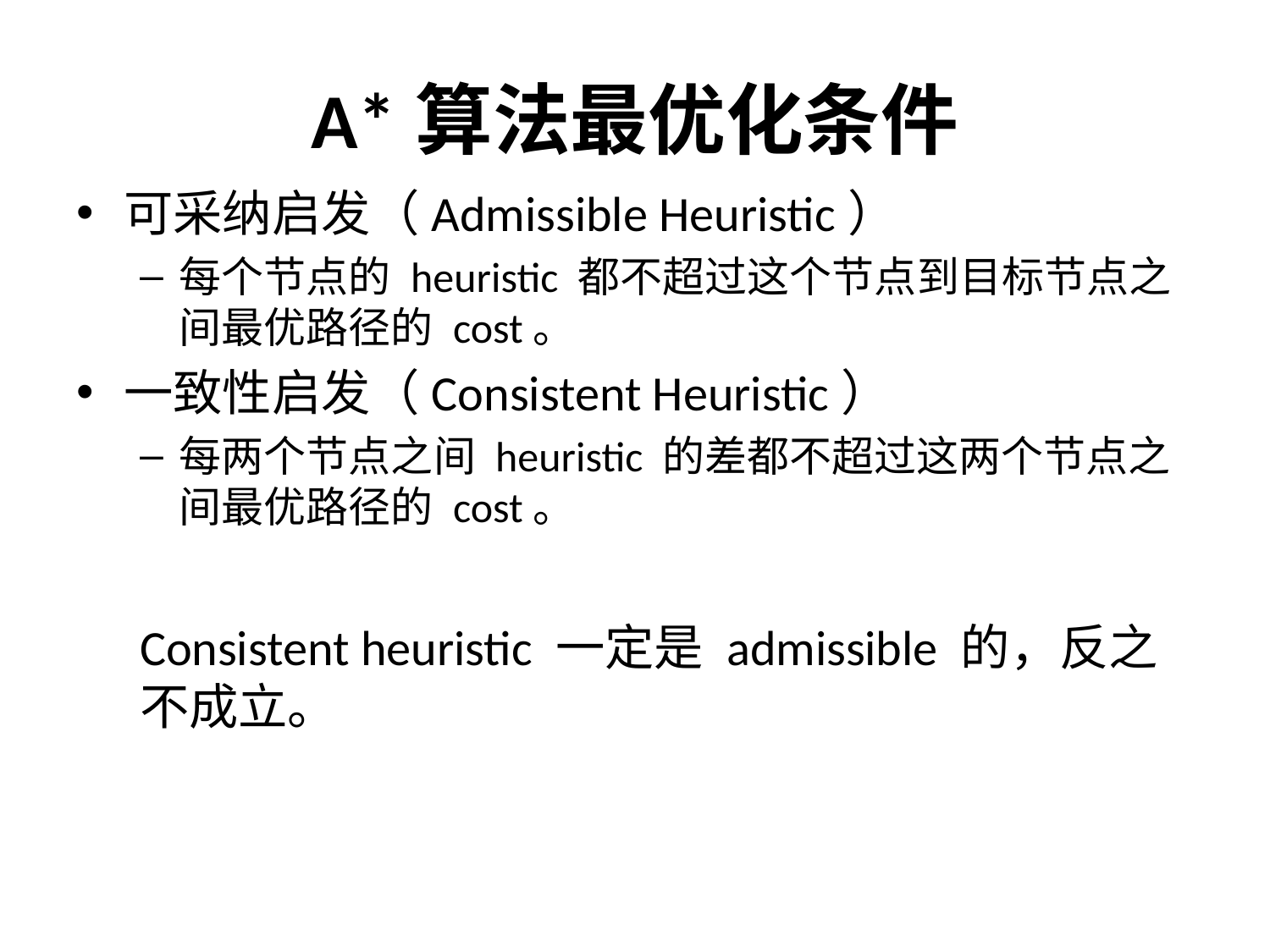

# A*算法最优化条件
可采纳启发（Admissible Heuristic）
每个节点的 heuristic 都不超过这个节点到目标节点之间最优路径的 cost。
一致性启发（Consistent Heuristic）
每两个节点之间 heuristic 的差都不超过这两个节点之间最优路径的 cost。

Consistent heuristic 一定是 admissible 的，反之不成立。